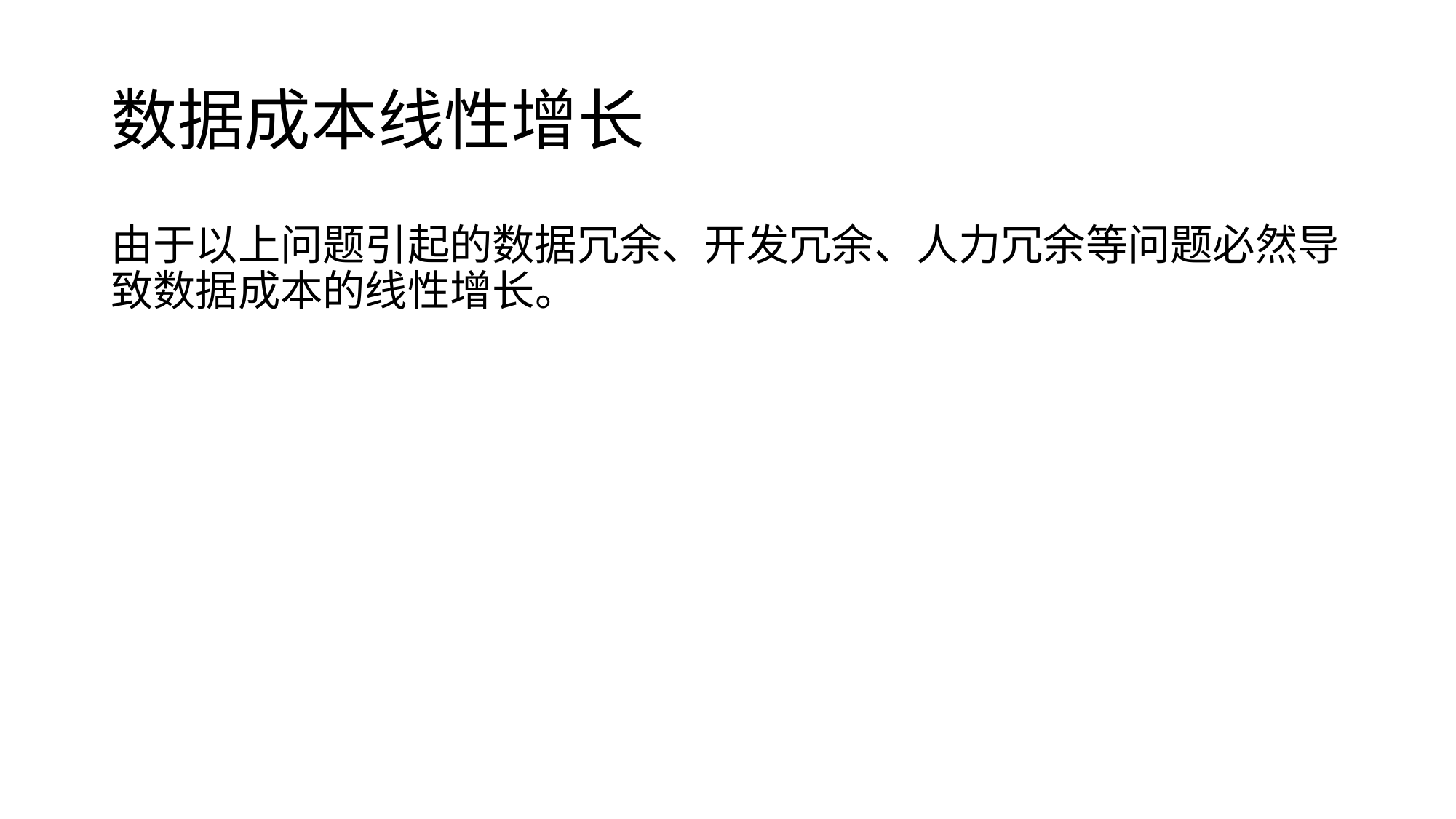

# 数据成本线性增长
由于以上问题引起的数据冗余、开发冗余、人力冗余等问题必然导致数据成本的线性增长。